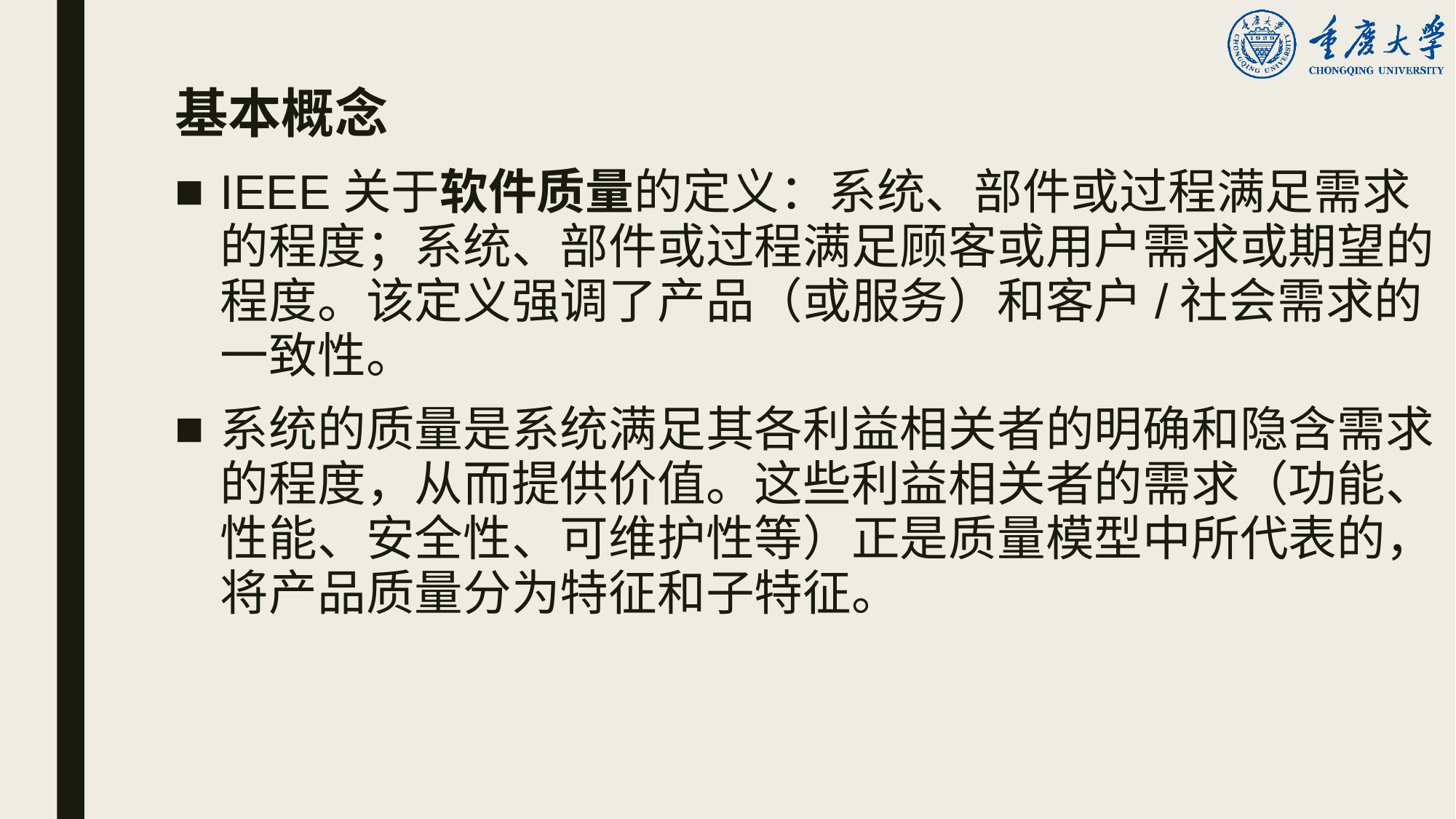

# 基本概念
IEEE关于软件质量的定义：系统、部件或过程满足需求的程度；系统、部件或过程满足顾客或用户需求或期望的程度。该定义强调了产品（或服务）和客户/社会需求的一致性。
系统的质量是系统满足其各利益相关者的明确和隐含需求的程度，从而提供价值。这些利益相关者的需求（功能、性能、安全性、可维护性等）正是质量模型中所代表的，将产品质量分为特征和子特征。